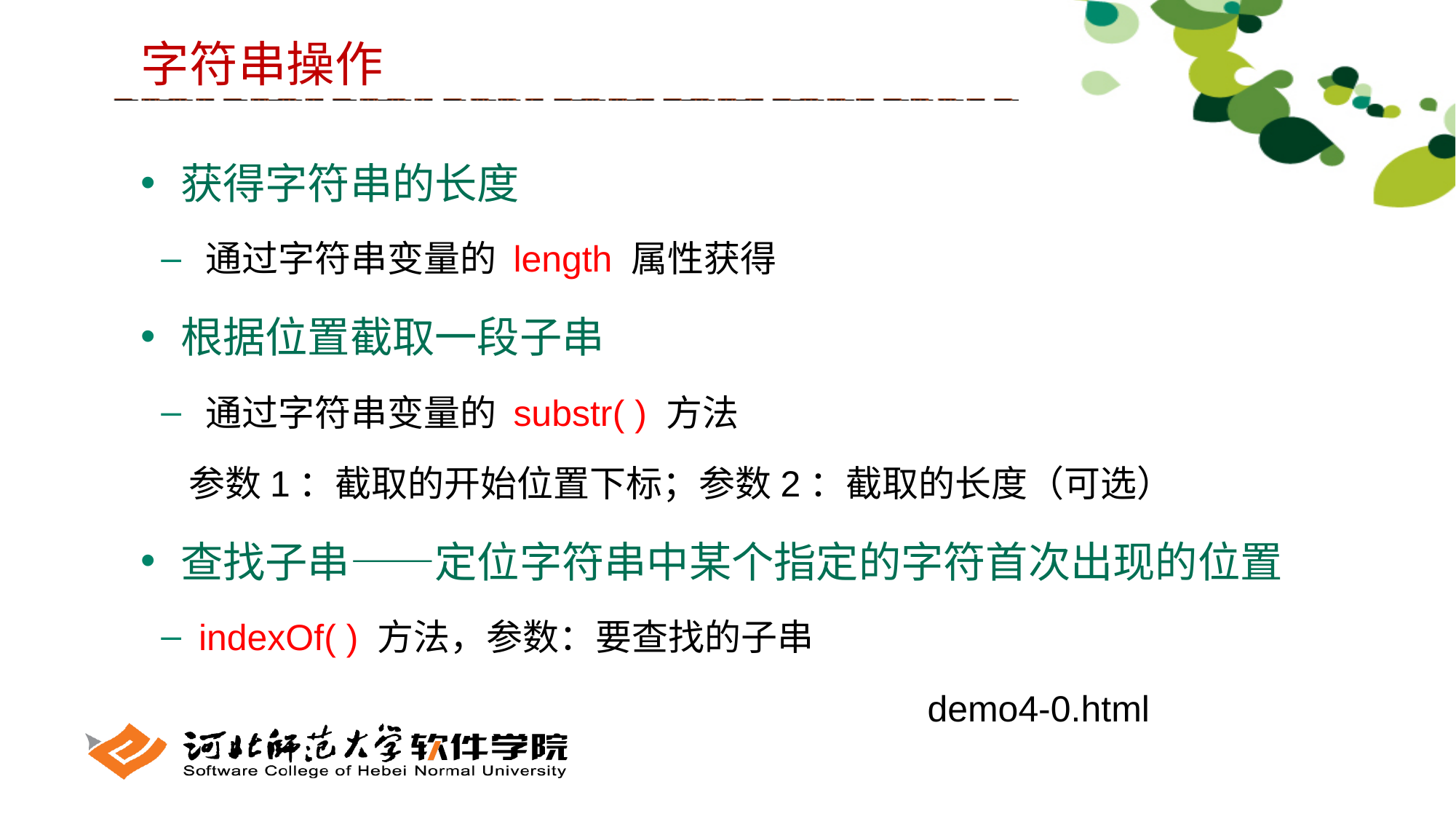

字符串操作
 获得字符串的长度
 通过字符串变量的 length 属性获得
 根据位置截取一段子串
 通过字符串变量的 substr( ) 方法
	参数1：截取的开始位置下标；参数2：截取的长度（可选）
 查找子串——定位字符串中某个指定的字符首次出现的位置
 indexOf( ) 方法，参数：要查找的子串
demo4-0.html